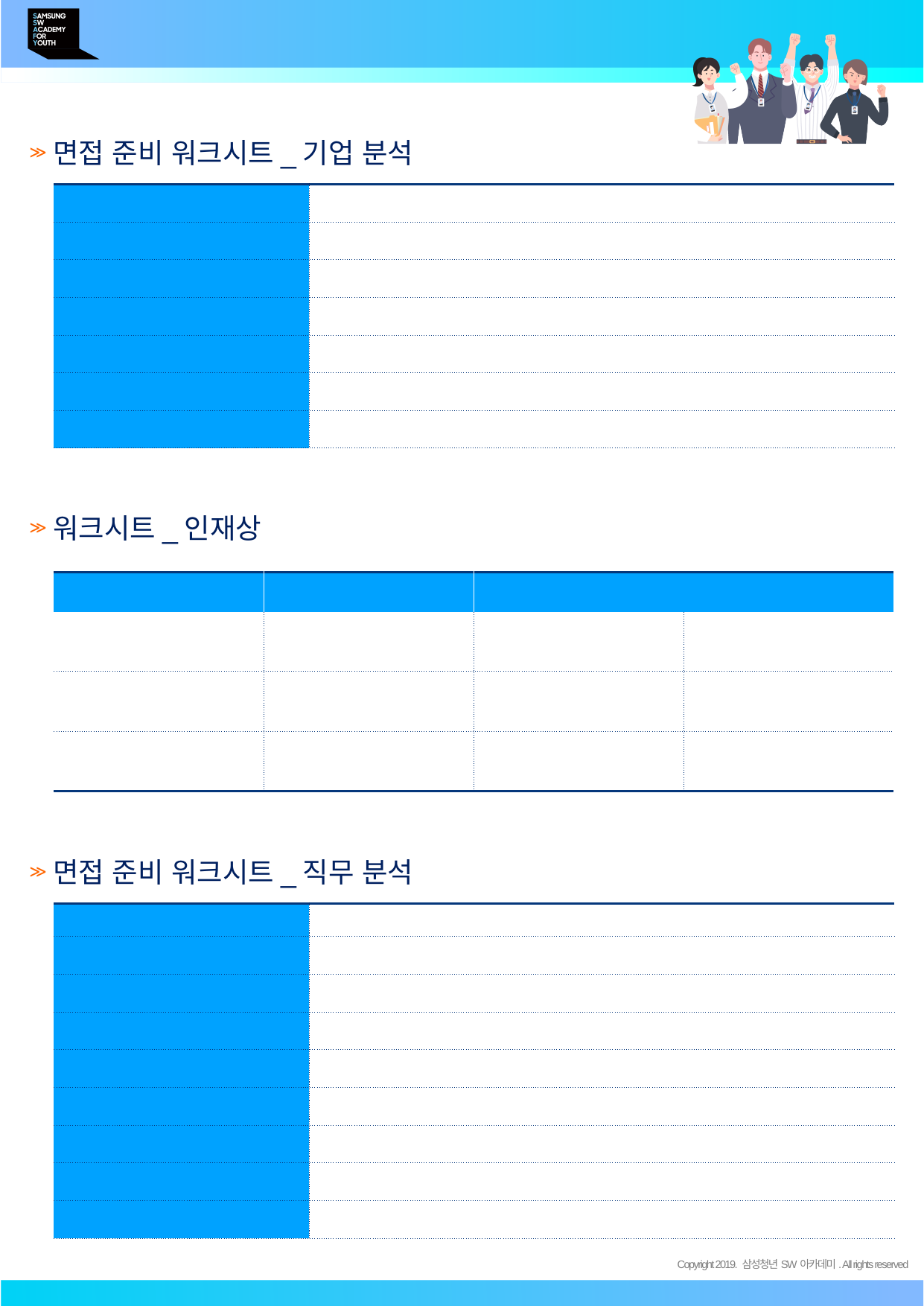

면접 준비 워크시트_기업 분석
| 기업명 |  |
| --- | --- |
| 희망 직무/부서명 |  |
| 이념 및 비전 |  |
| 사업영역 및 제품 |  |
| 최근 뉴스 |  |
| 인재상 |  |
| 핵심가치/CEO인사말 |  |
워크시트_인재상
| 인재상 | 정의 | 나의 강점 및 관련 경험 |  |
| --- | --- | --- | --- |
|  |  |  |  |
|  |  |  |  |
|  |  |  |  |
면접 준비 워크시트_직무 분석
| 지원직무 |  |
| --- | --- |
| 직무선택 이유 |  |
| 무슨 일을 하는지? |  |
| 지원직무에 필요한 역량은? |  |
| 나의 직무적 강점 |  |
| 나의 직무적 약점(보완점) |  |
| 직무와 관련된 경험 |  |
| 직무에 적합한 이유 |  |
| 입사 후 직무계획 |  |